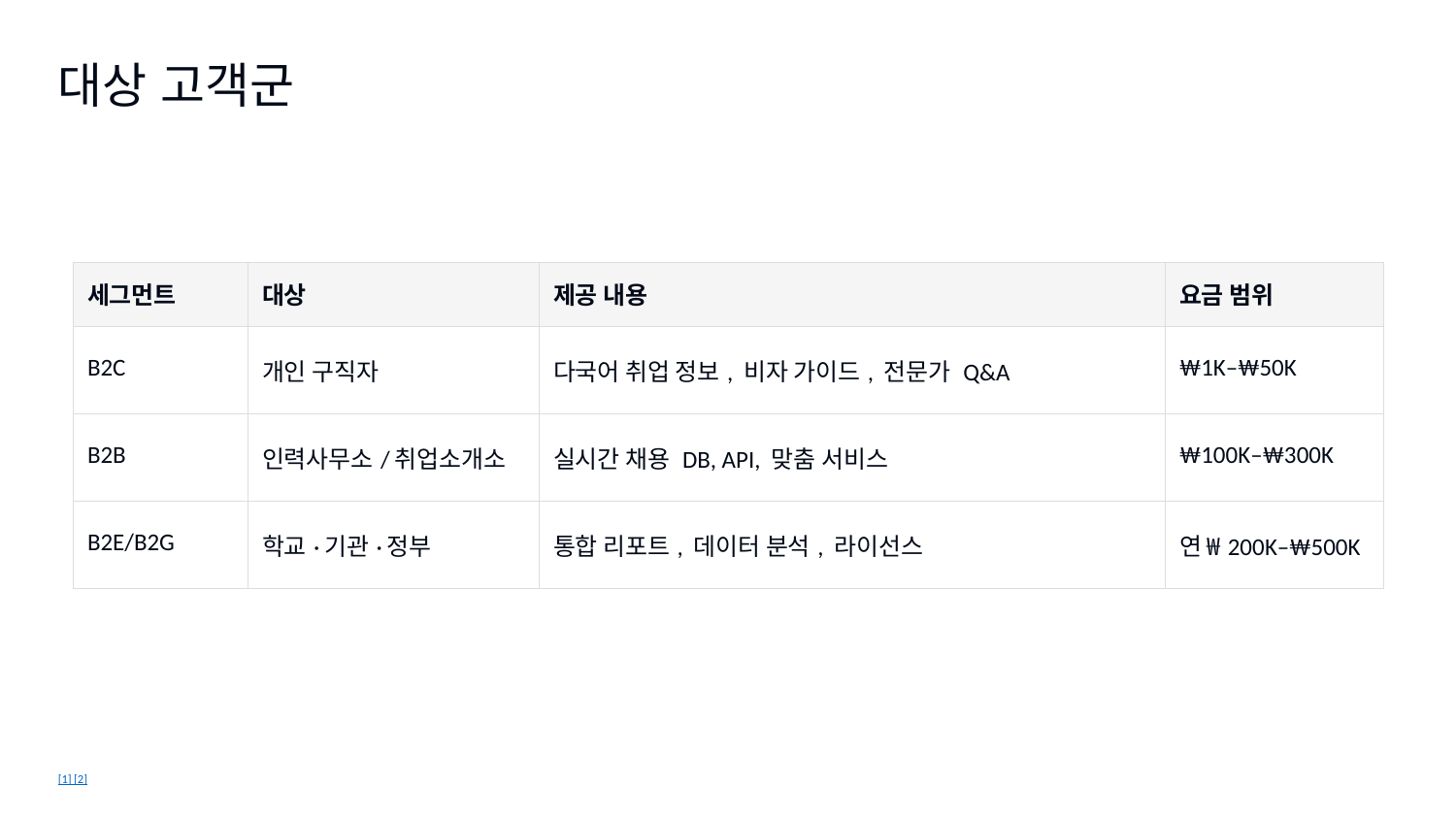

대상 고객군
| 세그먼트 | 대상 | 제공 내용 | 요금 범위 |
| --- | --- | --- | --- |
| B2C | 개인 구직자 | 다국어 취업 정보, 비자 가이드, 전문가 Q&A | ₩1K–₩50K |
| B2B | 인력사무소/취업소개소 | 실시간 채용 DB, API, 맞춤 서비스 | ₩100K–₩300K |
| B2E/B2G | 학교·기관·정부 | 통합 리포트, 데이터 분석, 라이선스 | 연 ₩200K–₩500K |
[1] [2]